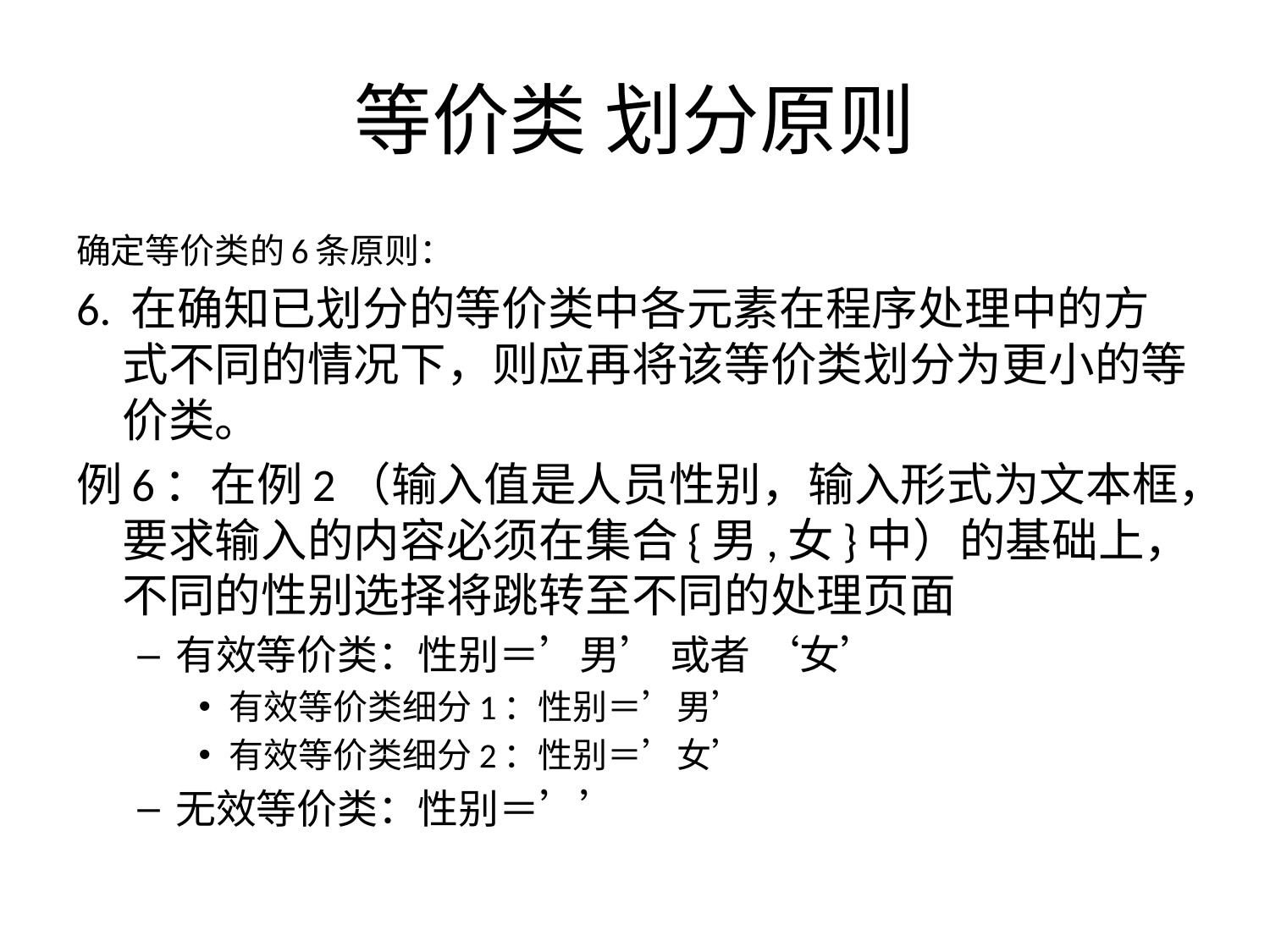

# 等价类 划分原则
确定等价类的6条原则：
6. 在确知已划分的等价类中各元素在程序处理中的方式不同的情况下，则应再将该等价类划分为更小的等价类。
例6：在例2（输入值是人员性别，输入形式为文本框，要求输入的内容必须在集合{男,女}中）的基础上，不同的性别选择将跳转至不同的处理页面
有效等价类：性别＝’男’ 或者 ‘女’
有效等价类细分1：性别＝’男’
有效等价类细分2：性别＝’女’
无效等价类：性别＝’’